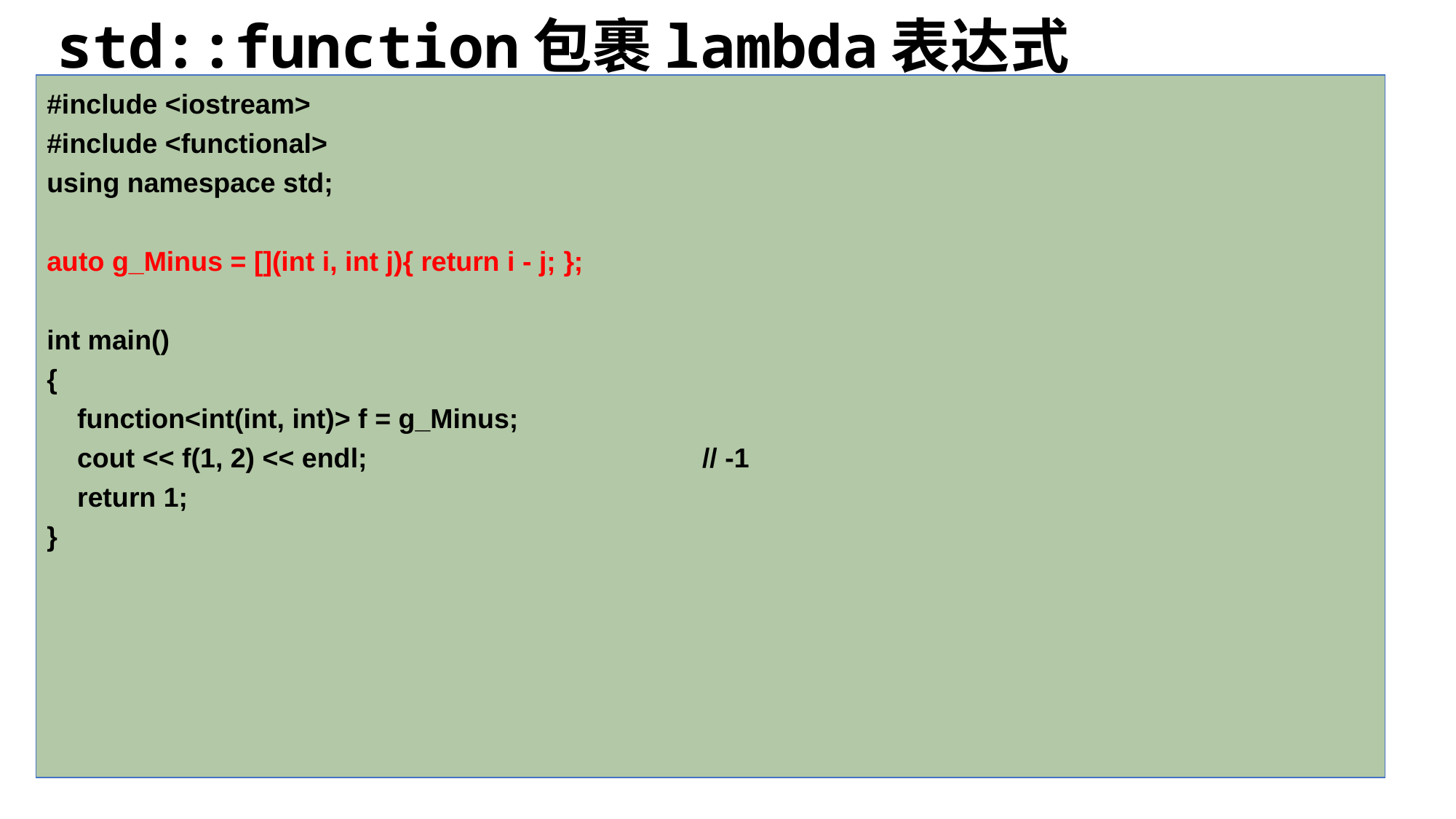

# std::function包裹lambda表达式
#include <iostream>
#include <functional>
using namespace std;

auto g_Minus = [](int i, int j){ return i - j; };

int main()
{
    function<int(int, int)> f = g_Minus;
    cout << f(1, 2) << endl;                                            // -1
    return 1;
}